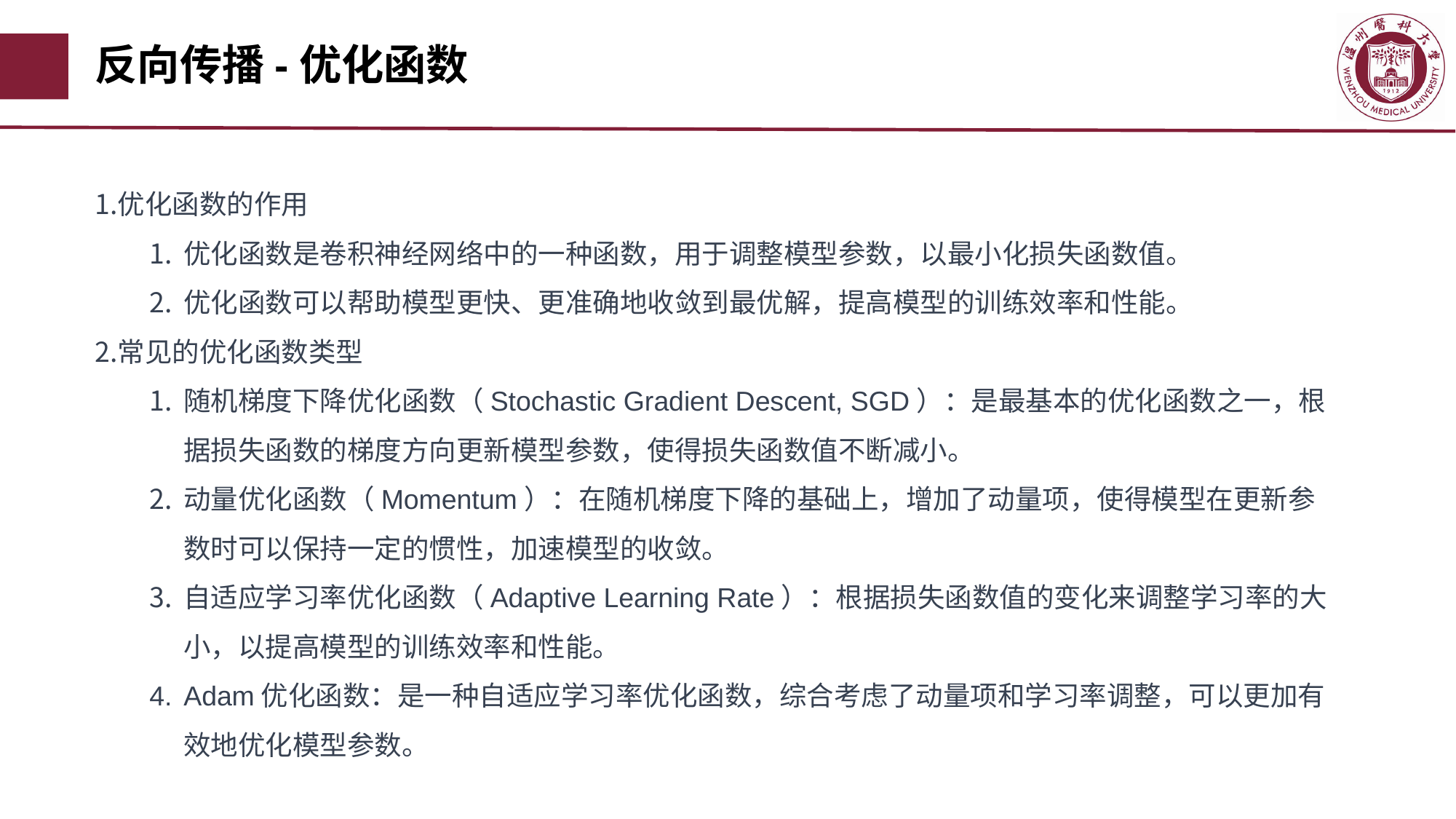

# 反向传播-优化函数
优化函数的作用
优化函数是卷积神经网络中的一种函数，用于调整模型参数，以最小化损失函数值。
优化函数可以帮助模型更快、更准确地收敛到最优解，提高模型的训练效率和性能。
常见的优化函数类型
随机梯度下降优化函数（Stochastic Gradient Descent, SGD）：是最基本的优化函数之一，根据损失函数的梯度方向更新模型参数，使得损失函数值不断减小。
动量优化函数（Momentum）：在随机梯度下降的基础上，增加了动量项，使得模型在更新参数时可以保持一定的惯性，加速模型的收敛。
自适应学习率优化函数（Adaptive Learning Rate）：根据损失函数值的变化来调整学习率的大小，以提高模型的训练效率和性能。
Adam优化函数：是一种自适应学习率优化函数，综合考虑了动量项和学习率调整，可以更加有效地优化模型参数。